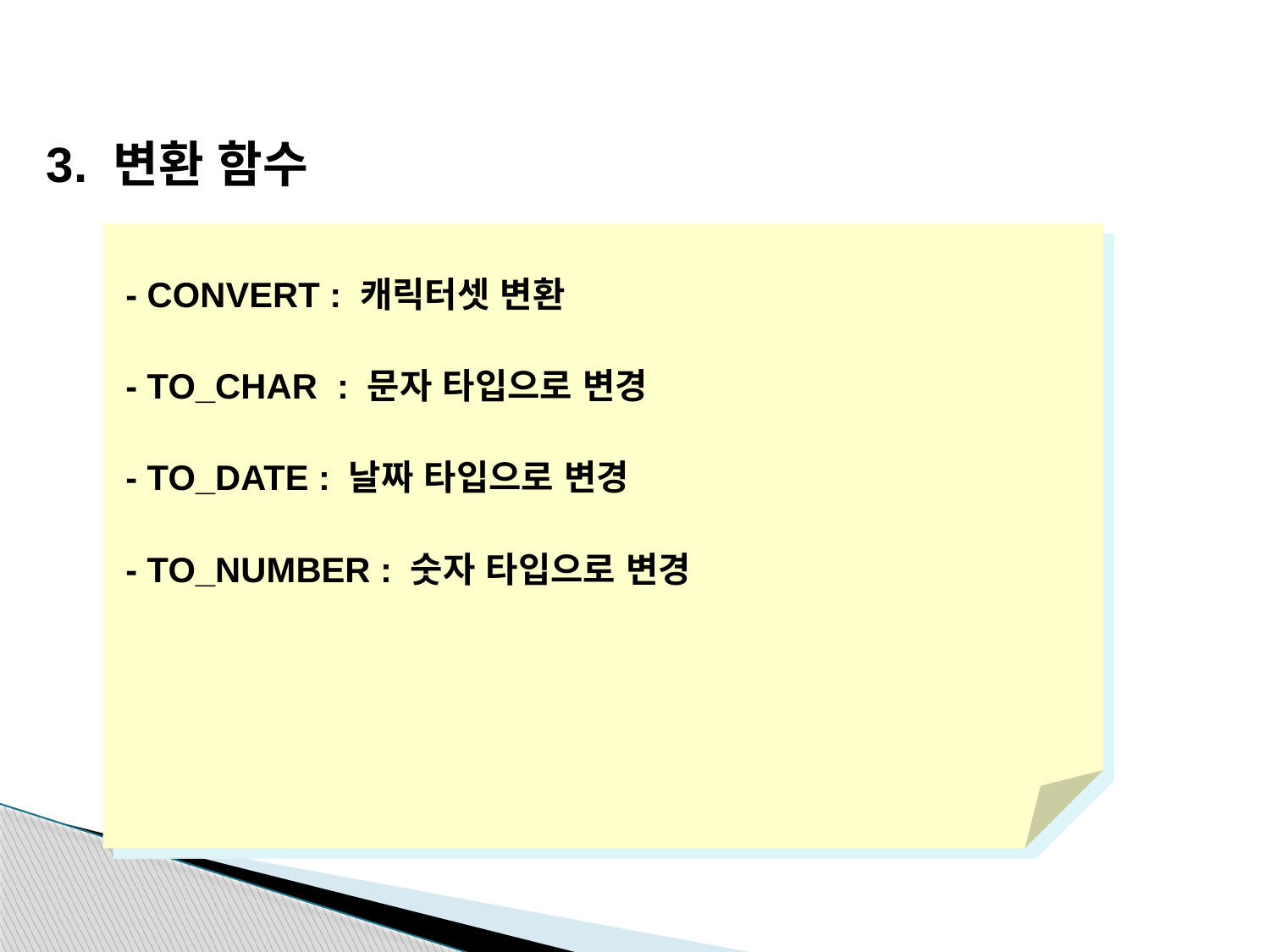

3. 변환 함수
- CONVERT : 캐릭터셋 변환
- TO_CHAR  : 문자 타입으로 변경
- TO_DATE : 날짜 타입으로 변경
- TO_NUMBER : 숫자 타입으로 변경